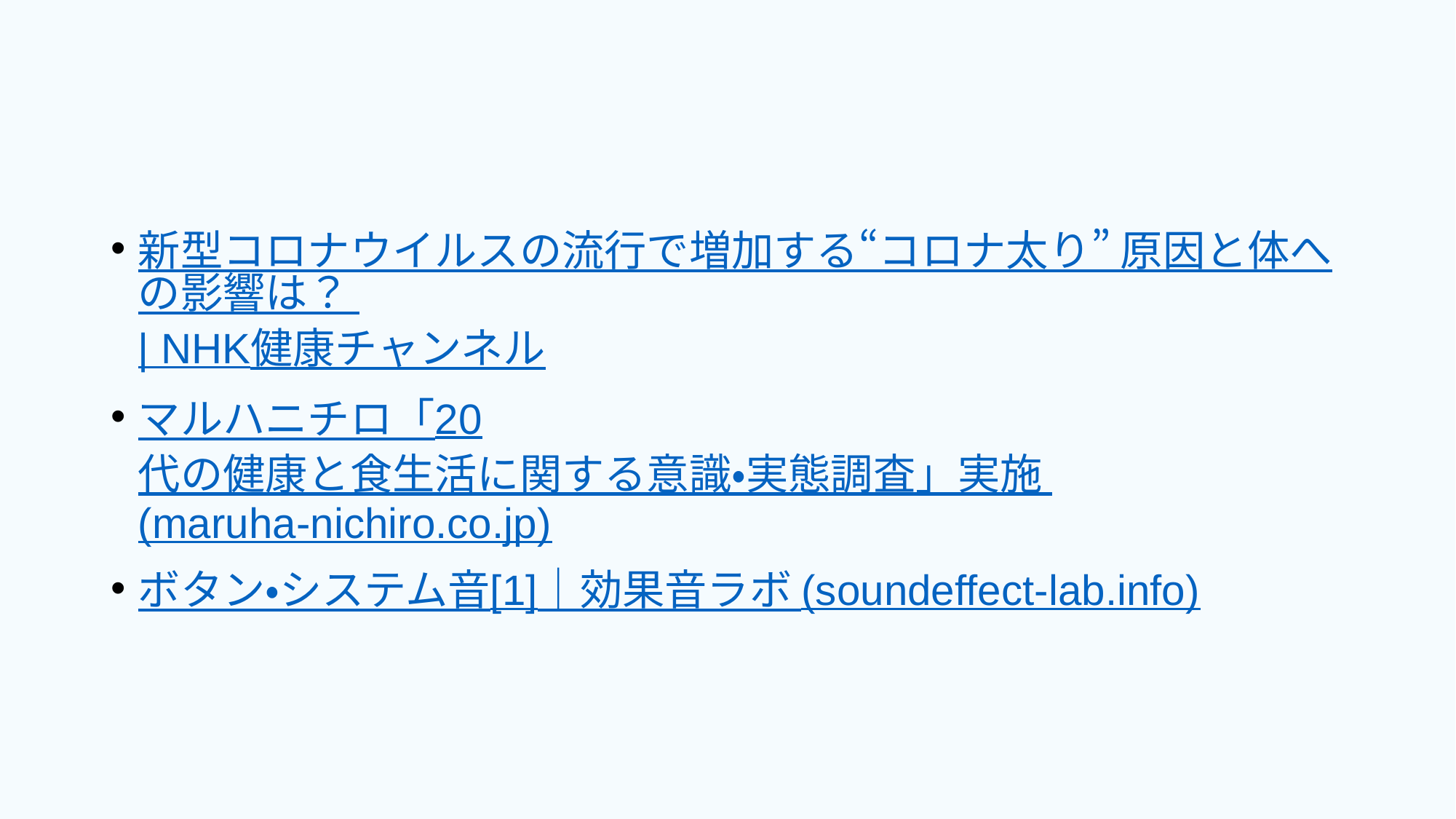

#
新型コロナウイルスの流行で増加する“コロナ太り” 原因と体への影響は？ | NHK健康チャンネル
マルハニチロ「20代の健康と食生活に関する意識・実態調査」実施 (maruha-nichiro.co.jp)
ボタン・システム音[1]｜効果音ラボ (soundeffect-lab.info)